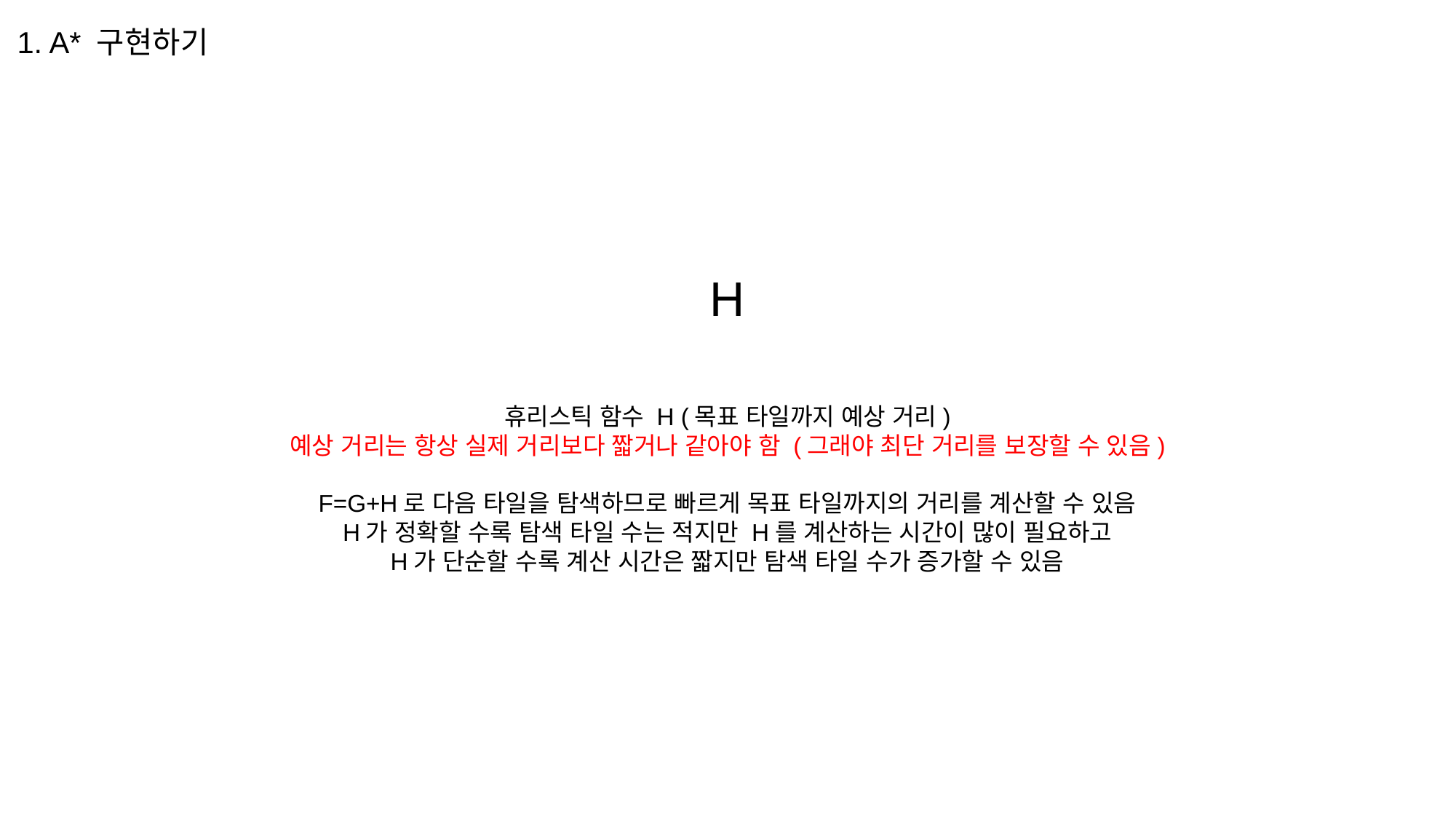

1. A* 구현하기
H
휴리스틱 함수 H (목표 타일까지 예상 거리)
예상 거리는 항상 실제 거리보다 짧거나 같아야 함 (그래야 최단 거리를 보장할 수 있음)

F=G+H로 다음 타일을 탐색하므로 빠르게 목표 타일까지의 거리를 계산할 수 있음
H가 정확할 수록 탐색 타일 수는 적지만 H를 계산하는 시간이 많이 필요하고
H가 단순할 수록 계산 시간은 짧지만 탐색 타일 수가 증가할 수 있음